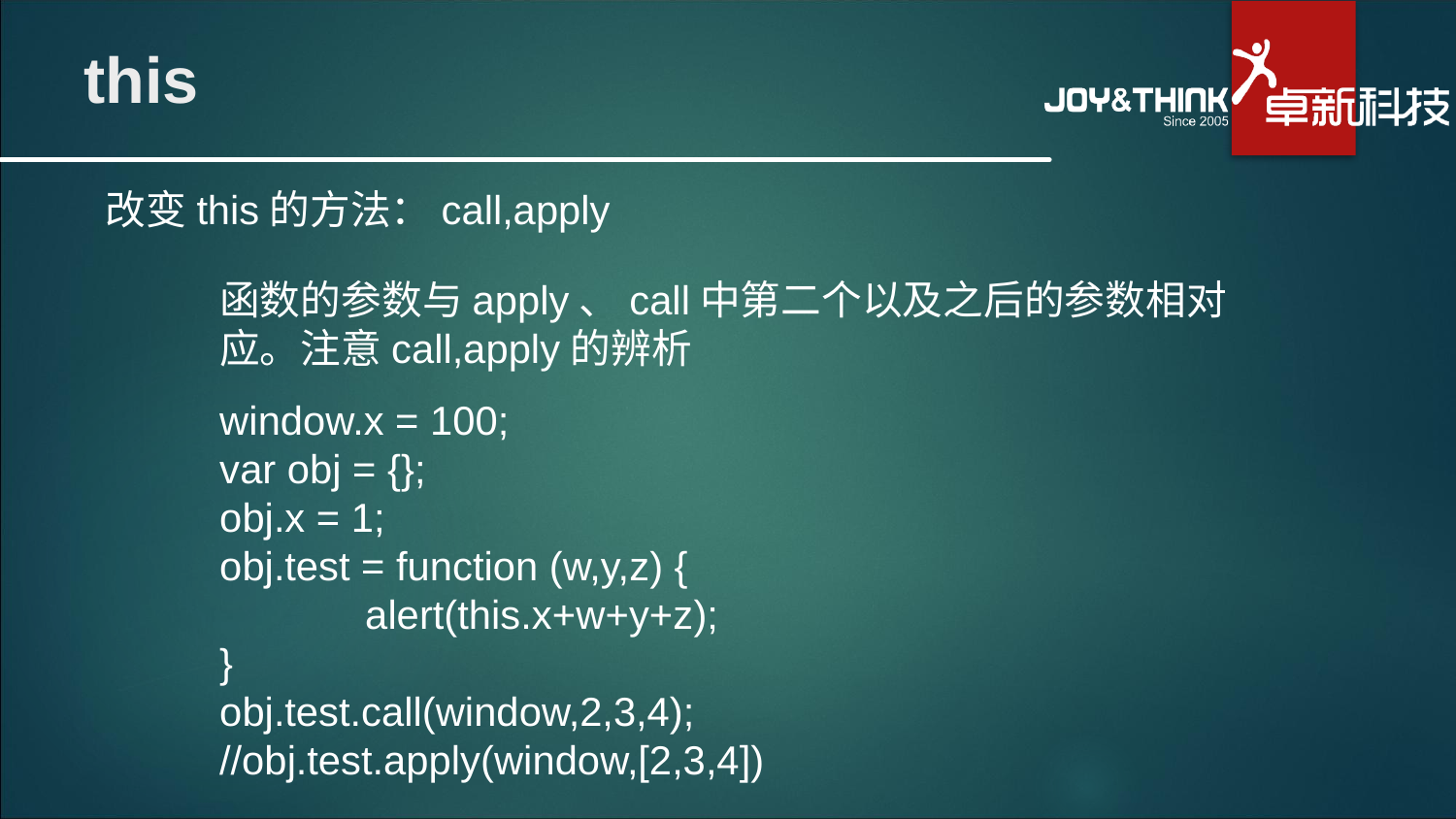

# this
改变this的方法：call,apply
函数的参数与apply、call中第二个以及之后的参数相对应。注意call,apply的辨析
window.x = 100;
var obj = {};
obj.x = 1;
obj.test = function (w,y,z) {
	alert(this.x+w+y+z);
}
obj.test.call(window,2,3,4);
//obj.test.apply(window,[2,3,4])